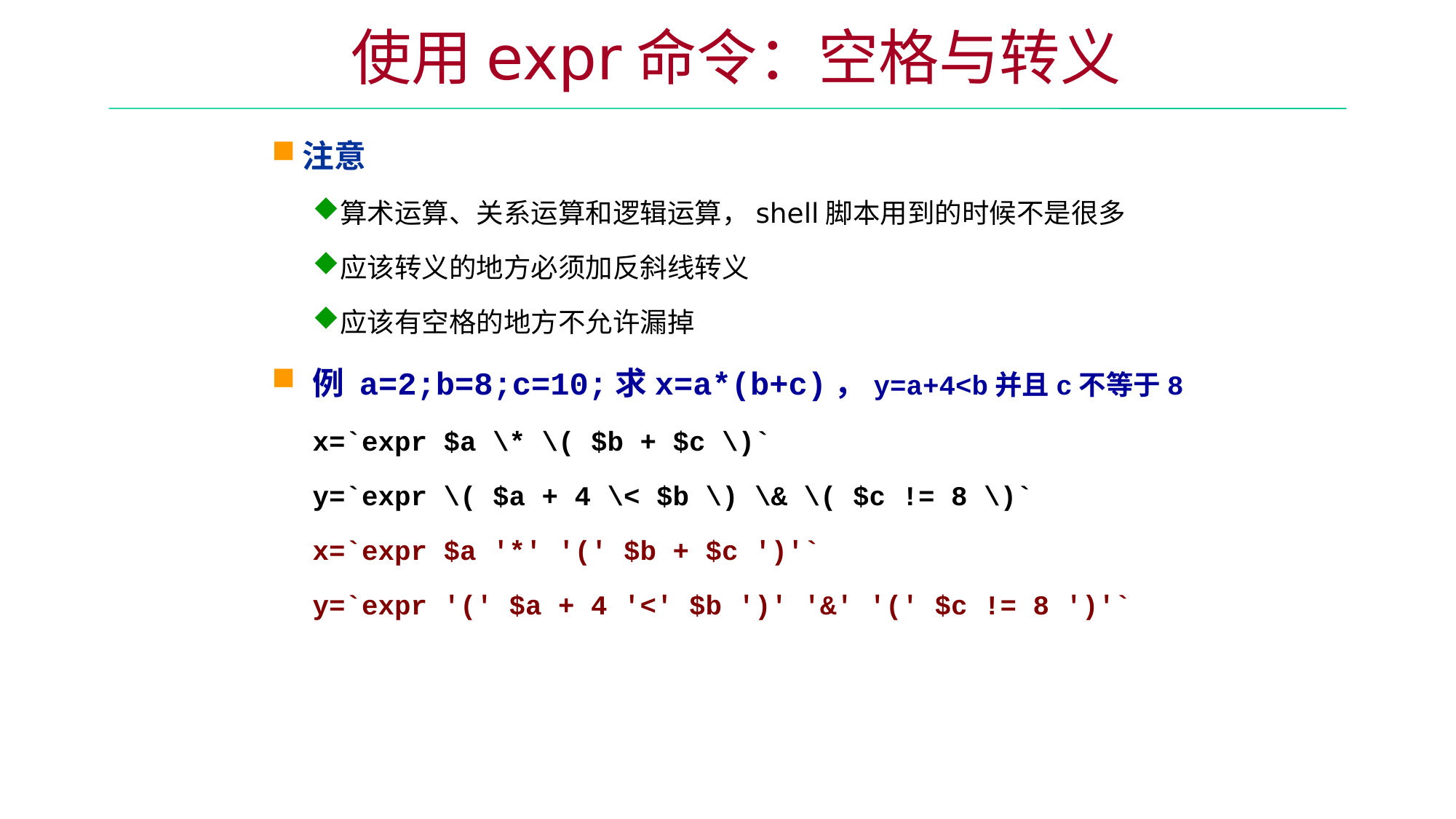

使用expr命令：空格与转义
注意
算术运算、关系运算和逻辑运算，shell脚本用到的时候不是很多
应该转义的地方必须加反斜线转义
应该有空格的地方不允许漏掉
例 a=2;b=8;c=10;求x=a*(b+c)，y=a+4<b并且c不等于8
x=`expr $a \* \( $b + $c \)`
y=`expr \( $a + 4 \< $b \) \& \( $c != 8 \)`
x=`expr $a '*' '(' $b + $c ')'`
y=`expr '(' $a + 4 '<' $b ')' '&' '(' $c != 8 ')'`